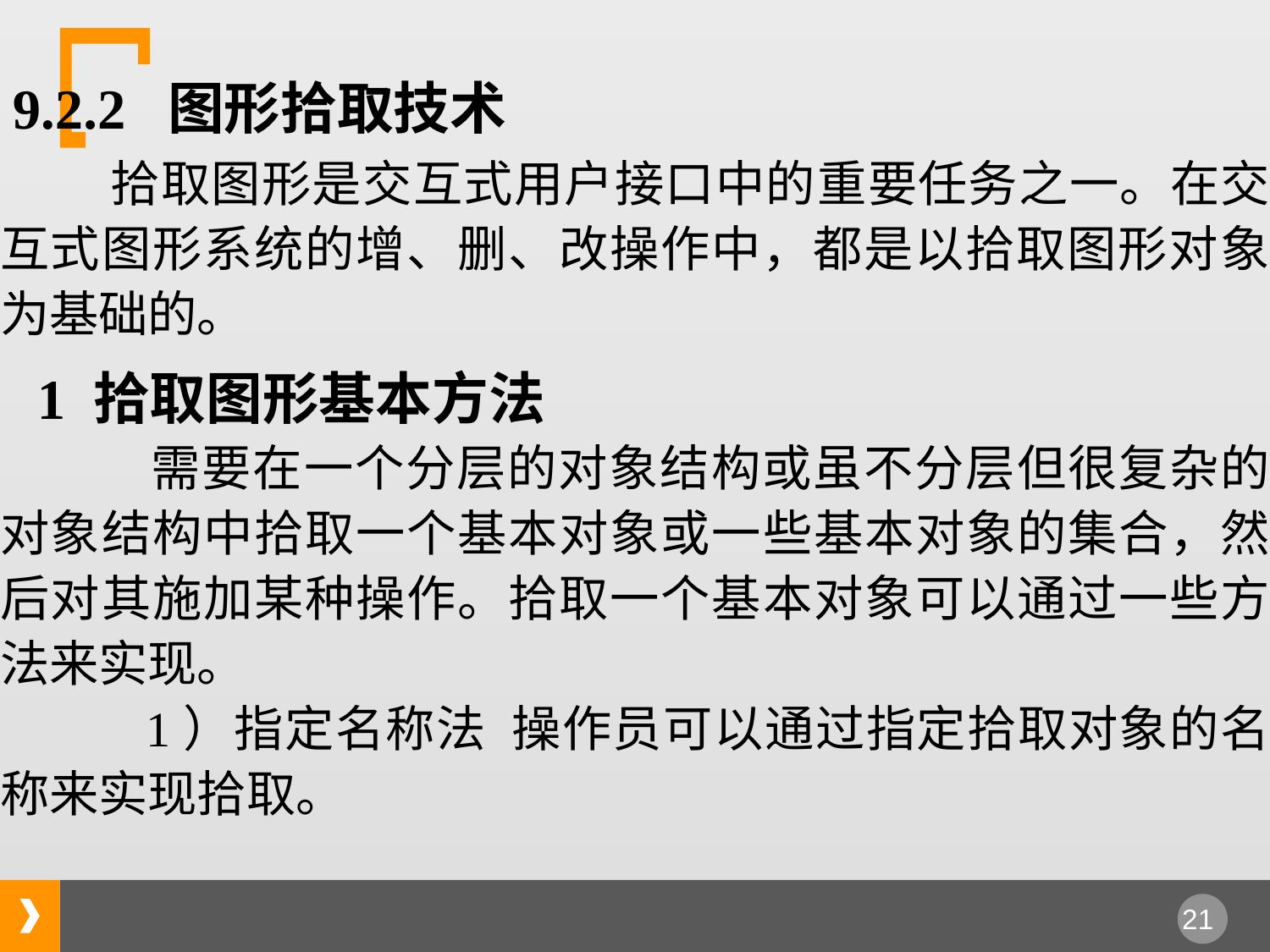

9.2.2  图形拾取技术
     拾取图形是交互式用户接口中的重要任务之一。在交互式图形系统的增、删、改操作中，都是以拾取图形对象为基础的。
1 拾取图形基本方法
        需要在一个分层的对象结构或虽不分层但很复杂的对象结构中拾取一个基本对象或一些基本对象的集合，然后对其施加某种操作。拾取一个基本对象可以通过一些方法来实现。
        1）指定名称法  操作员可以通过指定拾取对象的名称来实现拾取。